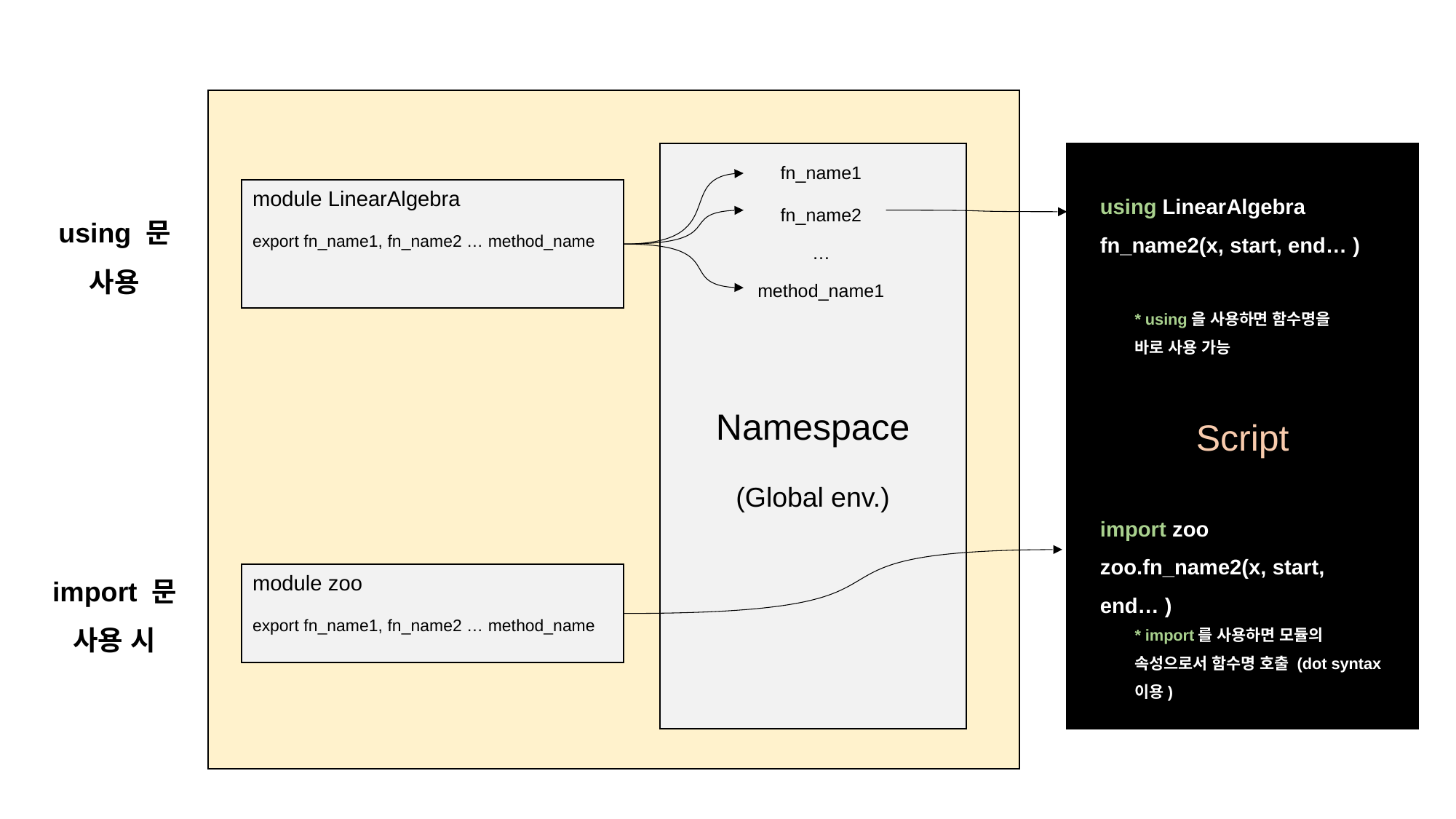

Namespace
(Global env.)
fn_name1
fn_name2
…
method_name1
Script
using LinearAlgebra
fn_name2(x, start, end… )
module LinearAlgebra

export fn_name1, fn_name2 … method_name
using 문 사용
* using을 사용하면 함수명을 바로 사용 가능
import zoo
zoo.fn_name2(x, start, end… )
module zoo

export fn_name1, fn_name2 … method_name
import 문 사용 시
* import를 사용하면 모듈의 속성으로서 함수명 호출 (dot syntax 이용)